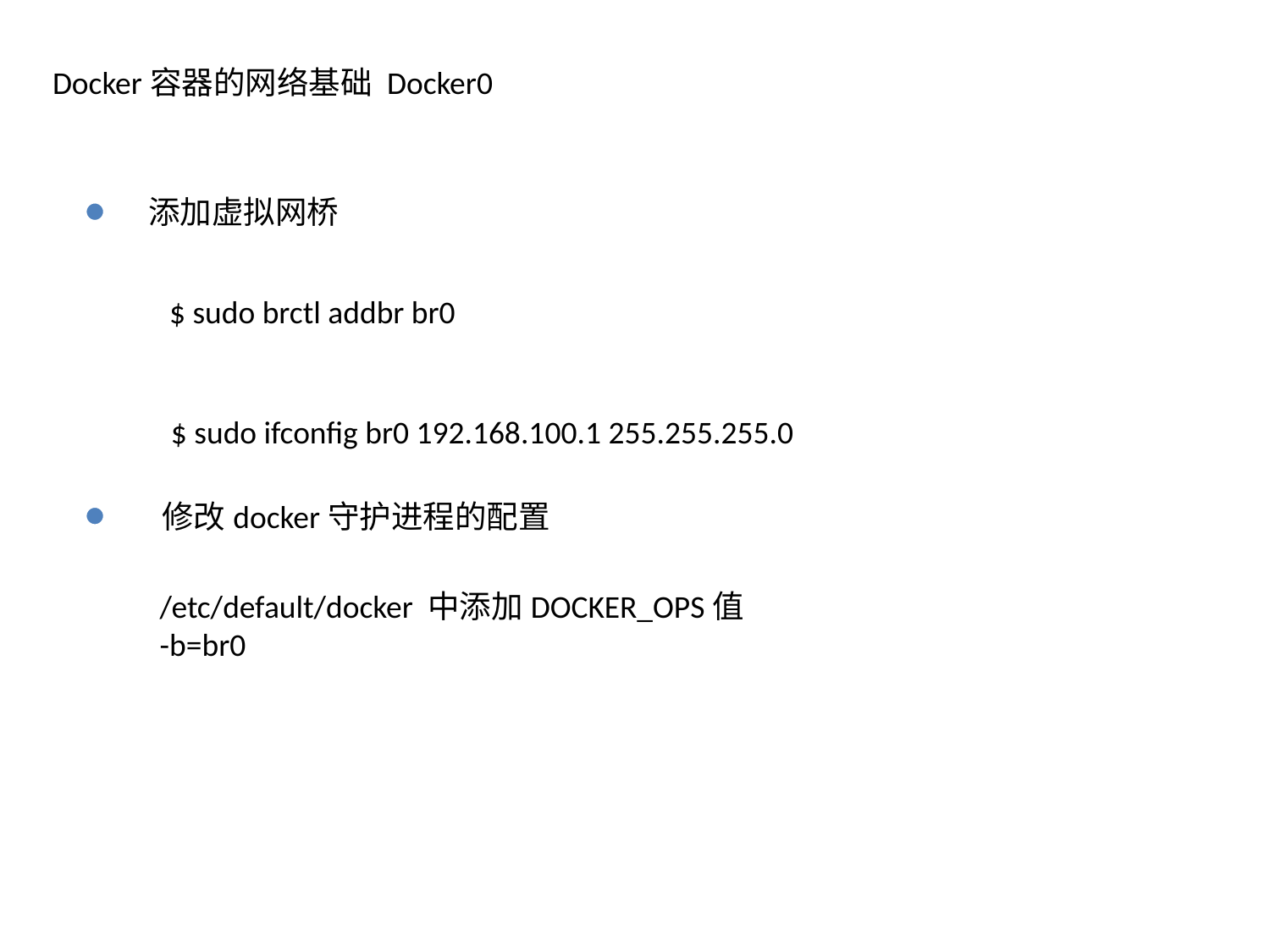

Docker容器的网络基础 Docker0
添加虚拟网桥

$ sudo brctl addbr br0
$ sudo ifconfig br0 192.168.100.1 255.255.255.0
修改docker守护进程的配置

/etc/default/docker 中添加DOCKER_OPS值
-b=br0